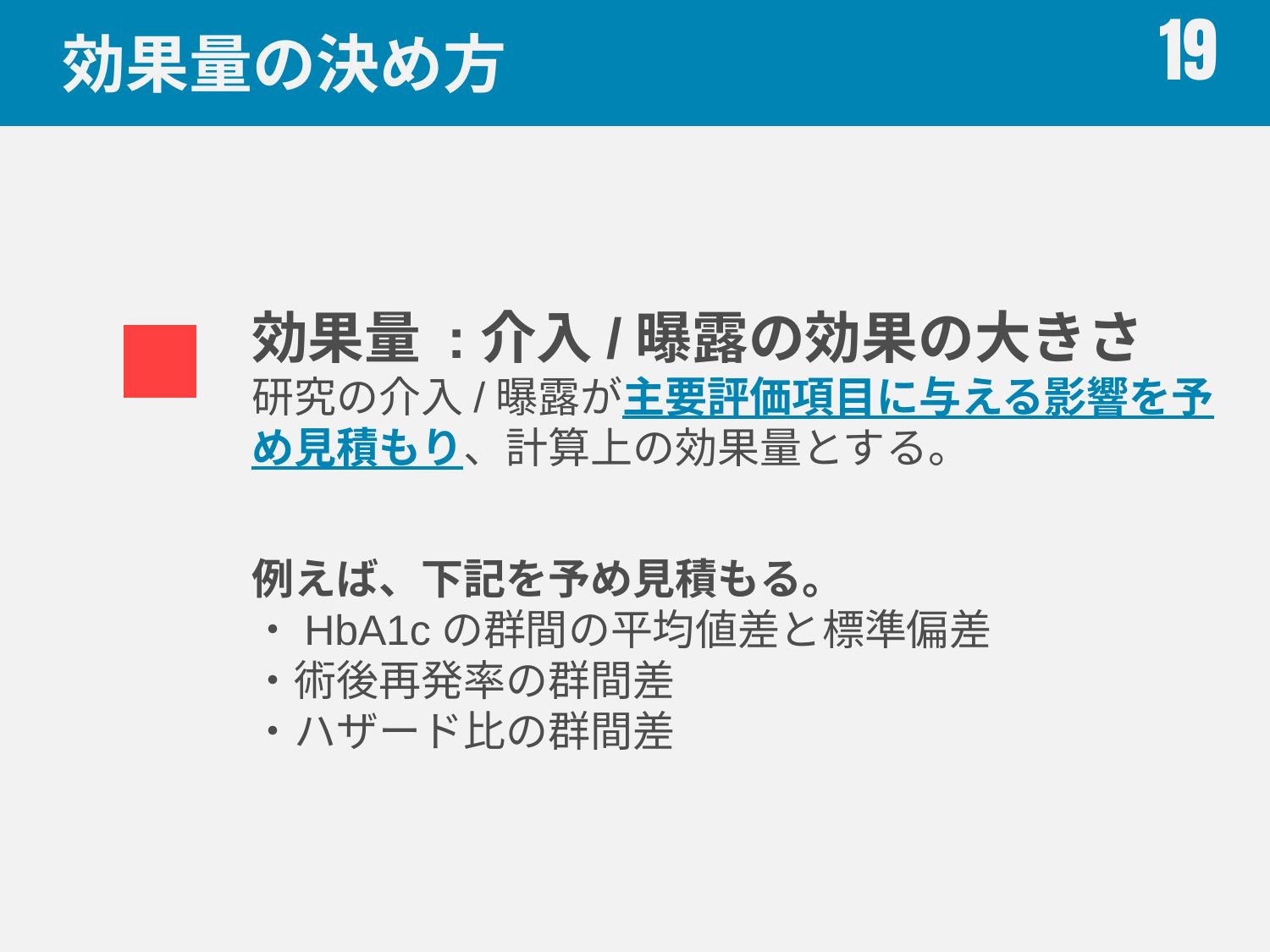

# 効果量の決め方
 19
効果量 :介入/曝露の効果の大きさ
研究の介入/曝露が主要評価項目に与える影響を予め見積もり、計算上の効果量とする。

例えば、下記を予め見積もる。
・HbA1cの群間の平均値差と標準偏差
・術後再発率の群間差
・ハザード比の群間差